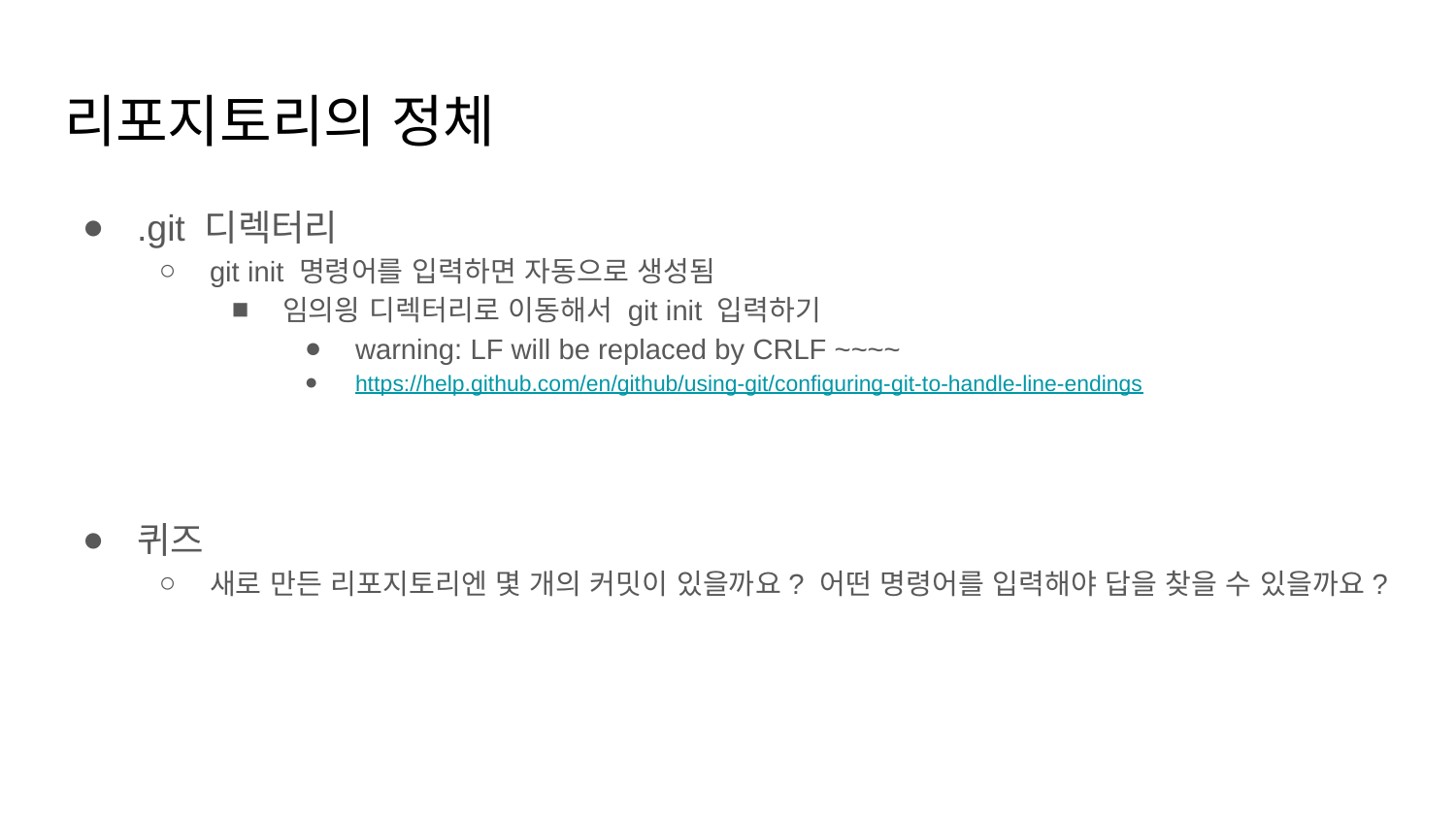

# 리포지토리의 정체
.git 디렉터리
git init 명령어를 입력하면 자동으로 생성됨
임의읭 디렉터리로 이동해서 git init 입력하기
warning: LF will be replaced by CRLF ~~~~
https://help.github.com/en/github/using-git/configuring-git-to-handle-line-endings

퀴즈
새로 만든 리포지토리엔 몇 개의 커밋이 있을까요? 어떤 명령어를 입력해야 답을 찾을 수 있을까요?